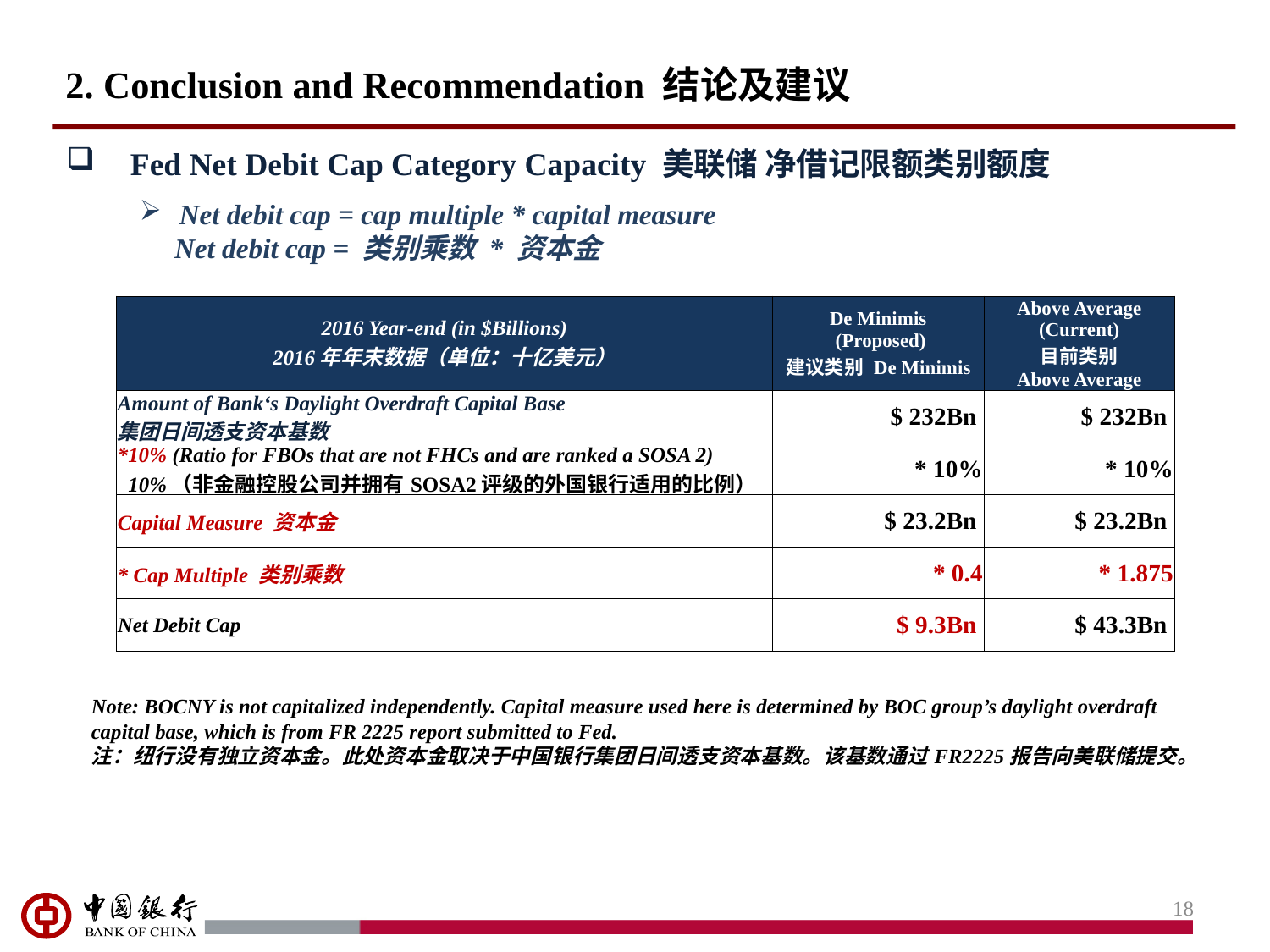

2. Conclusion and Recommendation 结论及建议
Fed Net Debit Cap Category Capacity 美联储 净借记限额类别额度
Net debit cap = cap multiple * capital measure
     Net debit cap = 类别乘数 * 资本金

| 2016 Year-end (in $Billions) 2016年年末数据（单位：十亿美元） | De Minimis (Proposed) 建议类别 De Minimis | Above Average (Current) 目前类别 Above Average |
| --- | --- | --- |
| Amount of Bank‘s Daylight Overdraft Capital Base 集团日间透支资本基数 | $ 232Bn | $ 232Bn |
| \*10% (Ratio for FBOs that are not FHCs and are ranked a SOSA 2) 10%（非金融控股公司并拥有SOSA2评级的外国银行适用的比例） | \* 10% | \* 10% |
| Capital Measure 资本金 | $ 23.2Bn | $ 23.2Bn |
| \* Cap Multiple 类别乘数 | \* 0.4 | \* 1.875 |
| Net Debit Cap | $ 9.3Bn | $ 43.3Bn |
Note: BOCNY is not capitalized independently. Capital measure used here is determined by BOC group’s daylight overdraft capital base, which is from FR 2225 report submitted to Fed.
注：纽行没有独立资本金。此处资本金取决于中国银行集团日间透支资本基数。该基数通过FR2225报告向美联储提交。
18